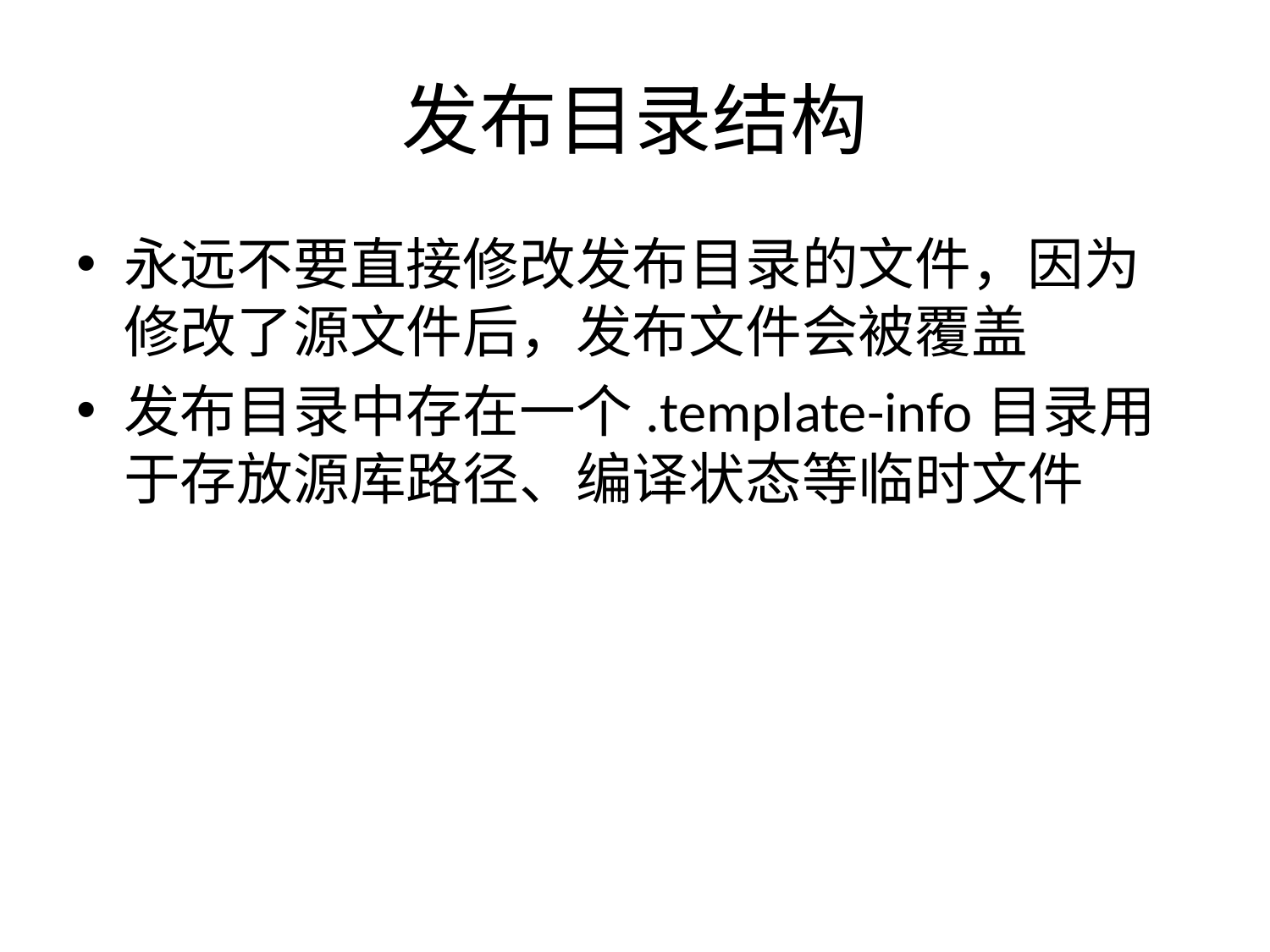

# 发布目录结构
永远不要直接修改发布目录的文件，因为修改了源文件后，发布文件会被覆盖
发布目录中存在一个.template-info目录用于存放源库路径、编译状态等临时文件